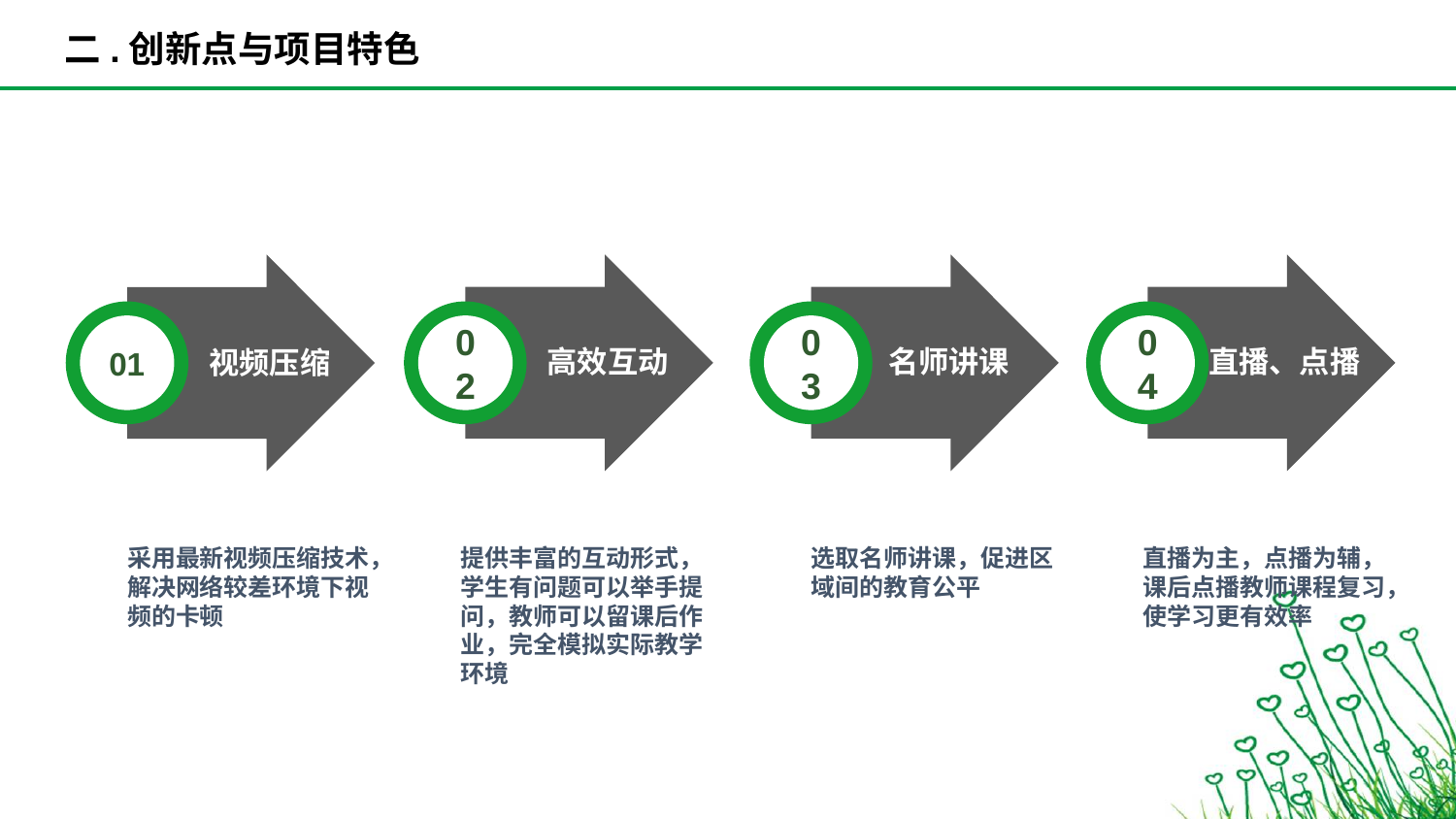

二.创新点与项目特色

02
高效互动
提供丰富的互动形式，学生有问题可以举手提问，教师可以留课后作业，完全模拟实际教学环境

04
直播、点播
直播为主，点播为辅，课后点播教师课程复习，使学习更有效率

03
名师讲课
选取名师讲课，促进区域间的教育公平

01
 视频压缩
采用最新视频压缩技术，解决网络较差环境下视频的卡顿